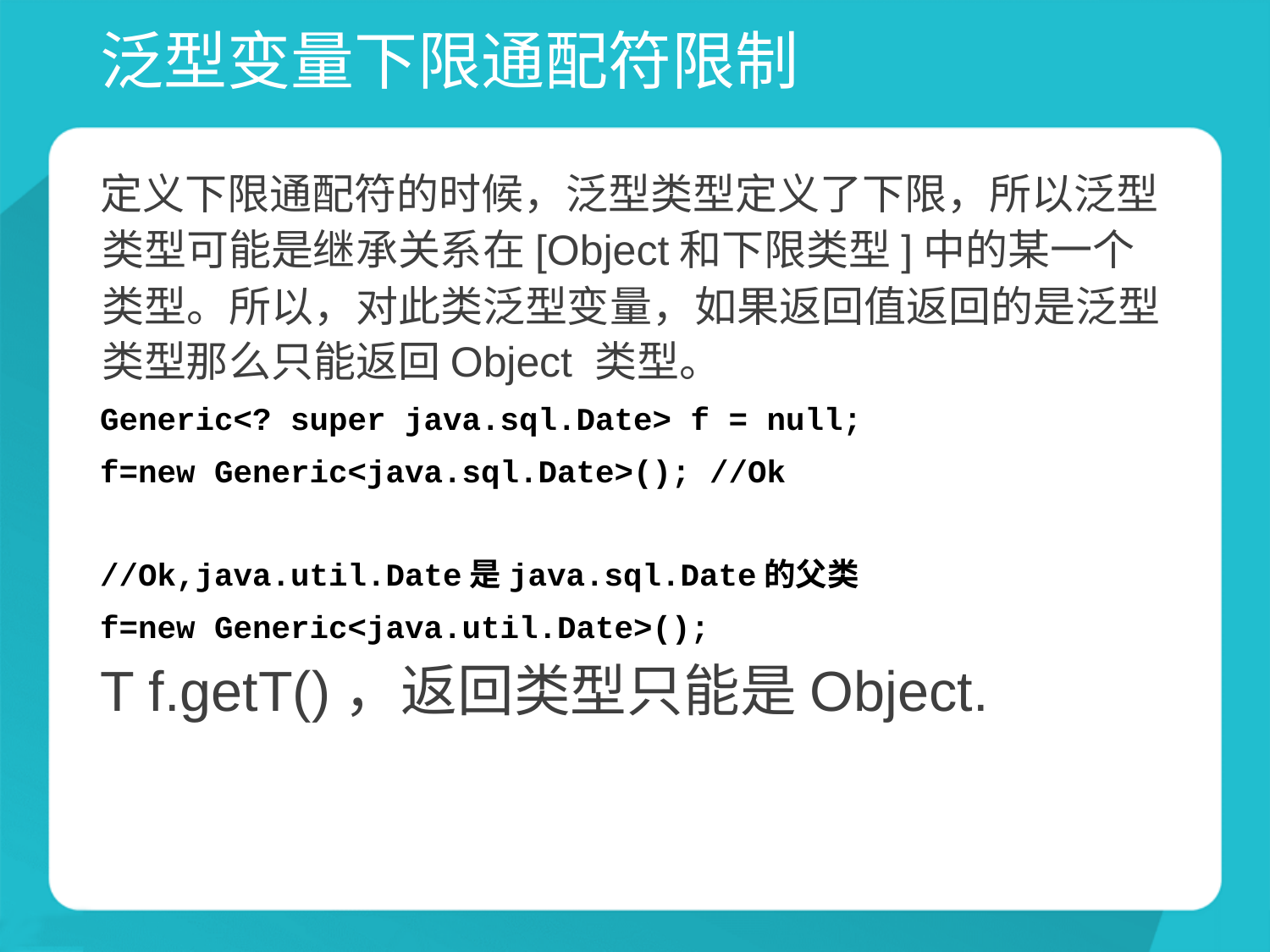

# 泛型变量下限通配符限制
定义下限通配符的时候，泛型类型定义了下限，所以泛型类型可能是继承关系在[Object和下限类型]中的某一个类型。所以，对此类泛型变量，如果返回值返回的是泛型类型那么只能返回Object 类型。
Generic<? super java.sql.Date> f = null;
f=new Generic<java.sql.Date>(); //Ok

//Ok,java.util.Date是java.sql.Date的父类
f=new Generic<java.util.Date>();
T f.getT()，返回类型只能是Object.